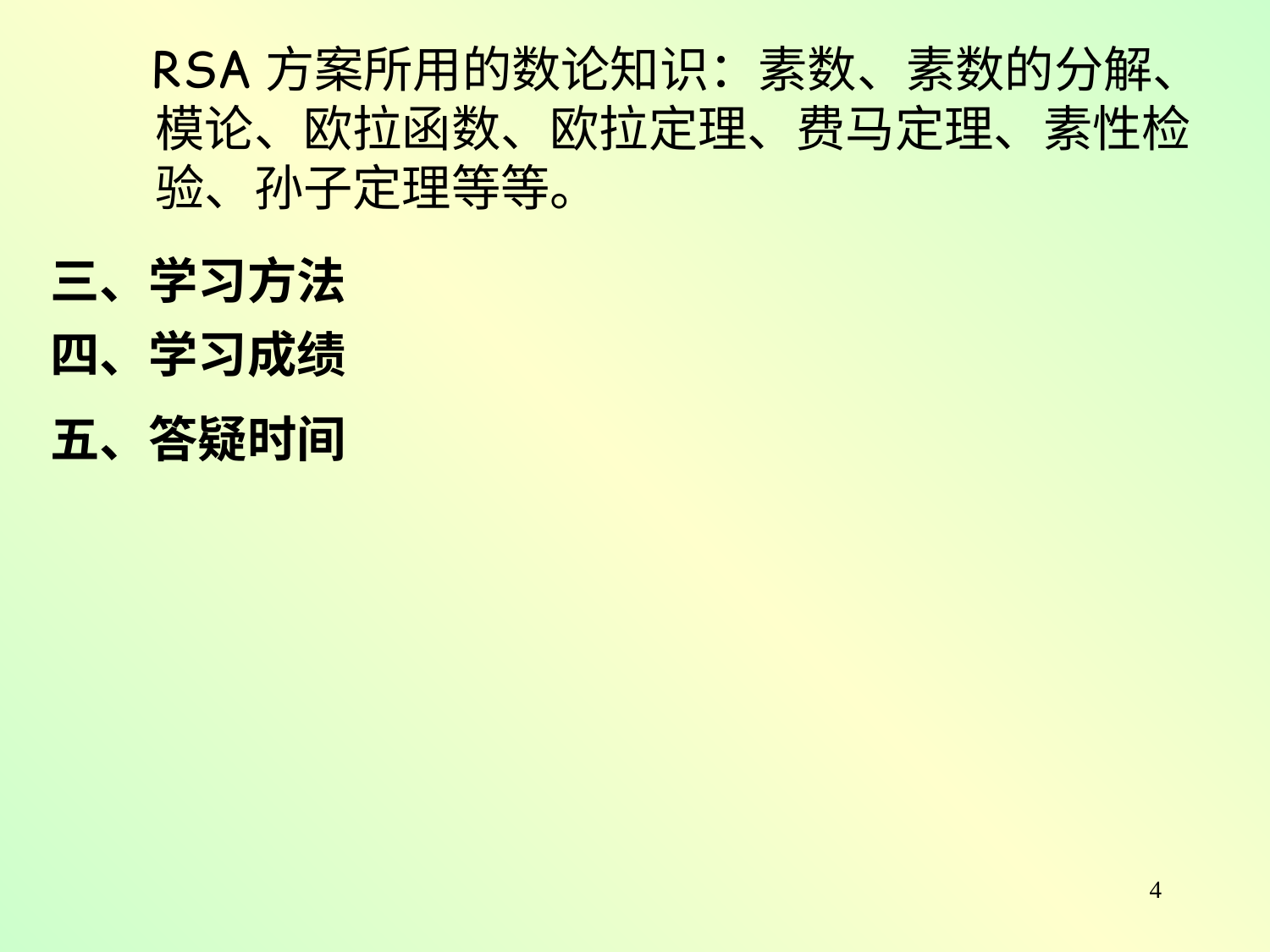

RSA方案所用的数论知识：素数、素数的分解、模论、欧拉函数、欧拉定理、费马定理、素性检验、孙子定理等等。

三、学习方法
四、学习成绩
五、答疑时间
4